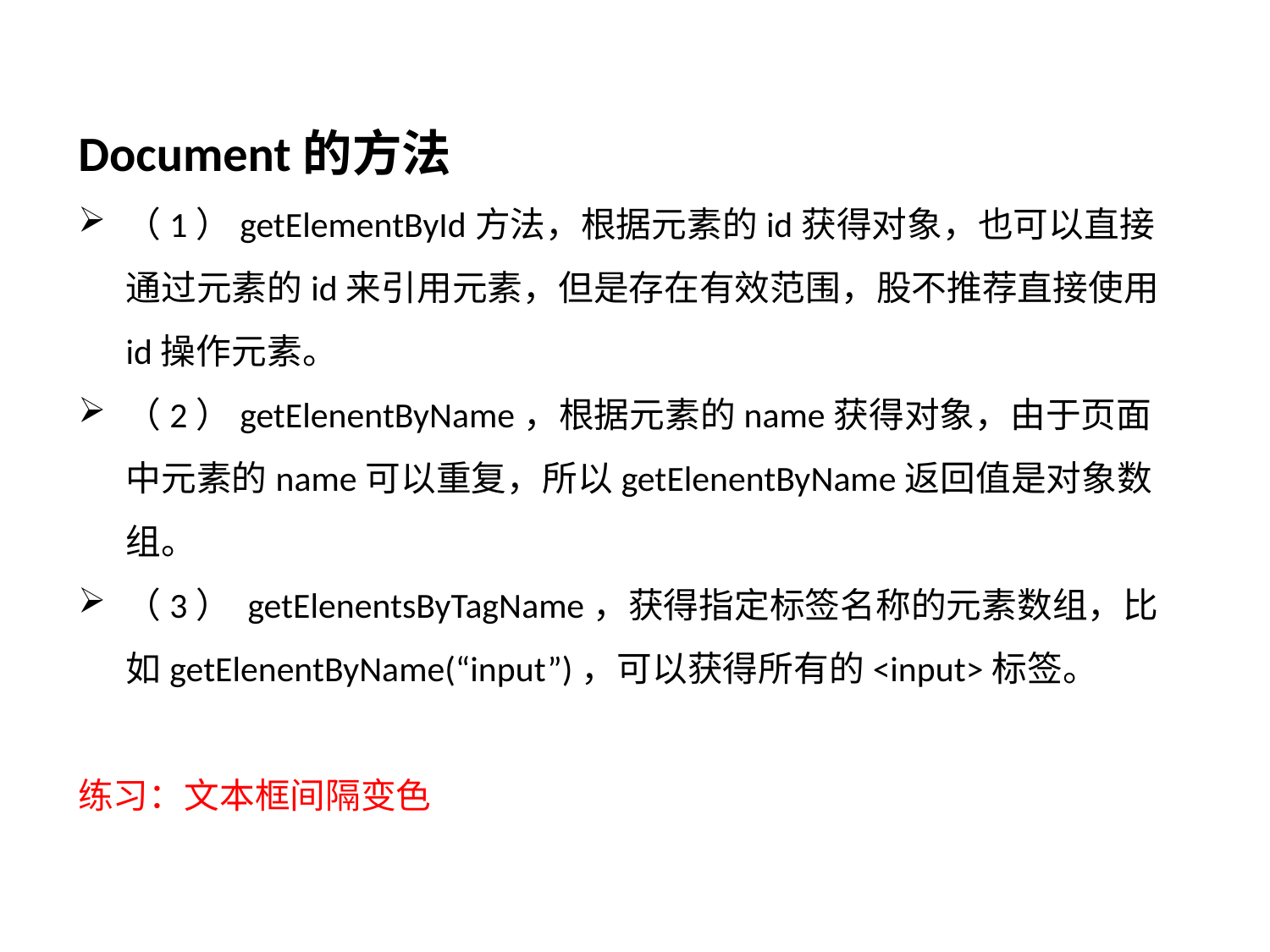

Document的方法
（1）getElementById方法，根据元素的id获得对象，也可以直接通过元素的id来引用元素，但是存在有效范围，股不推荐直接使用id操作元素。
（2）getElenentByName，根据元素的name获得对象，由于页面中元素的name可以重复，所以getElenentByName返回值是对象数组。
（3） getElenentsByTagName，获得指定标签名称的元素数组，比如getElenentByName(“input”)，可以获得所有的<input>标签。

练习：文本框间隔变色